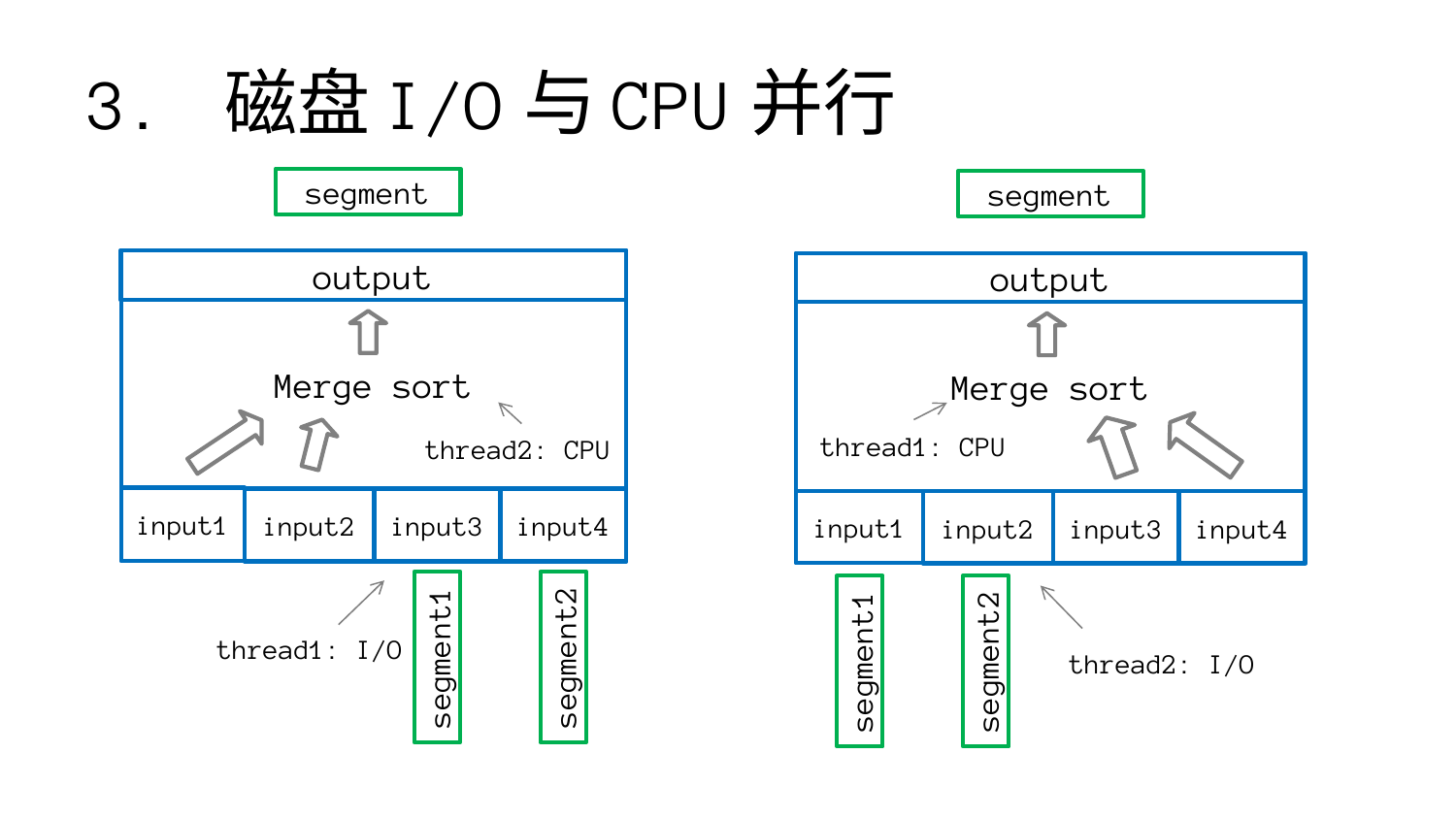

# 3. 磁盘I/O与CPU并行
segment
output
Merge sort

thread2: CPU
input1
input2
input3
input4
thread1: I/O
segment2
segment1
segment
Merge sort

output

thread1: CPU
input1
input2
input3
input4
segment2
segment1
thread2: I/O